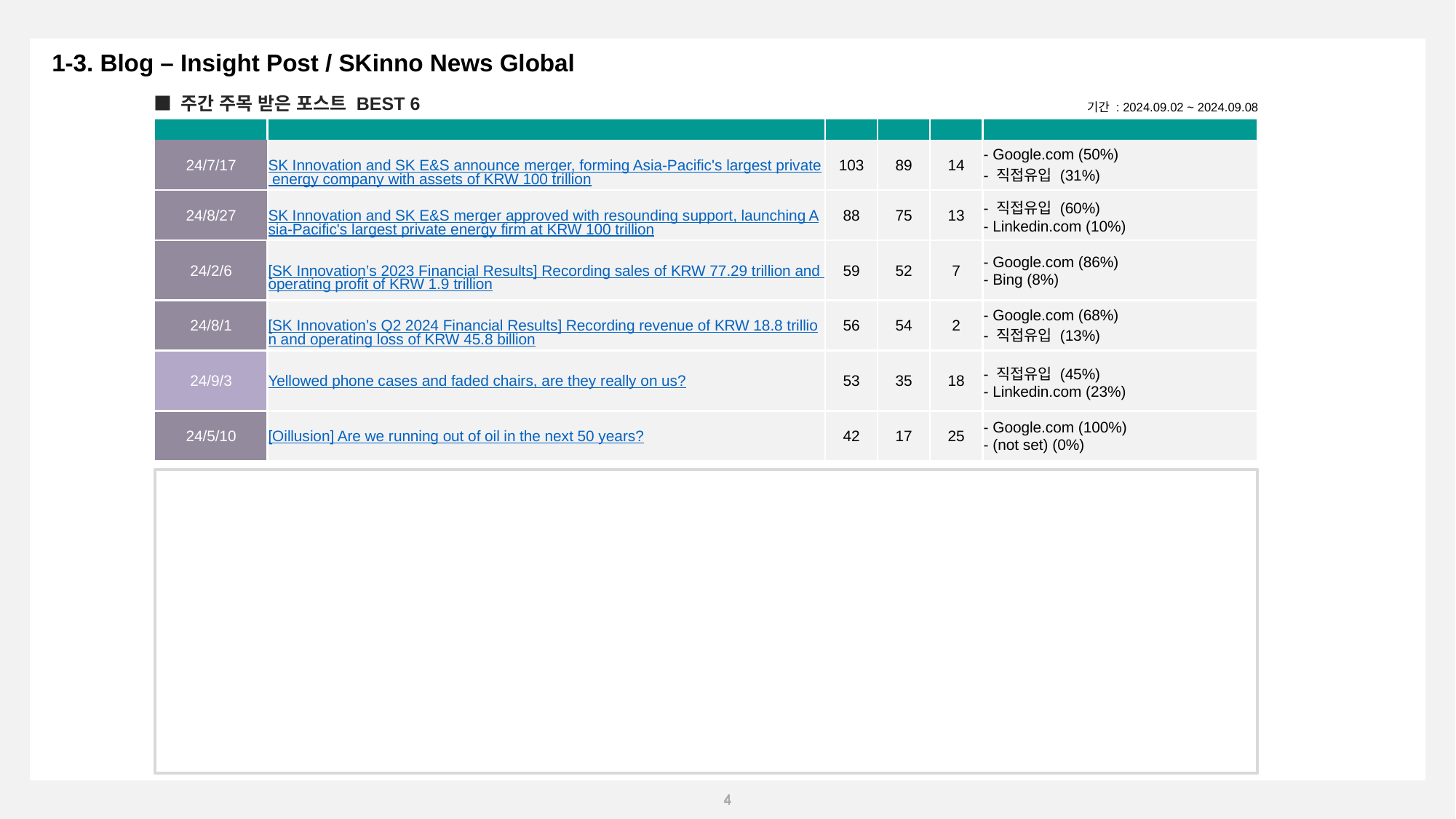

1-3. Blog – Insight Post / SKinno News Global
■ 주간 주목 받은 포스트 BEST 6
기간 : 2024.09.02 ~ 2024.09.08
| 게재 일자 | 포스트명 | 주간 PV | PC | 모바일 | 유입 경로 (구글 애널리틱스) |
| --- | --- | --- | --- | --- | --- |
| 24/7/17 | SK Innovation and SK E&S announce merger, forming Asia-Pacific's largest private energy company with assets of KRW 100 trillion | 103 | 89 | 14 | - Google.com (50%) - 직접유입 (31%) |
| 24/8/27 | SK Innovation and SK E&S merger approved with resounding support, launching Asia-Pacific's largest private energy firm at KRW 100 trillion | 88 | 75 | 13 | - 직접유입 (60%) - Linkedin.com (10%) |
| 24/2/6 | [SK Innovation’s 2023 Financial Results] Recording sales of KRW 77.29 trillion and operating profit of KRW 1.9 trillion | 59 | 52 | 7 | - Google.com (86%) - Bing (8%) |
| 24/8/1 | [SK Innovation’s Q2 2024 Financial Results] Recording revenue of KRW 18.8 trillion and operating loss of KRW 45.8 billion | 56 | 54 | 2 | - Google.com (68%) - 직접유입 (13%) |
| 24/9/3 | Yellowed phone cases and faded chairs, are they really on us? | 53 | 35 | 18 | - 직접유입 (45%) - Linkedin.com (23%) |
| 24/5/10 | [Oillusion] Are we running out of oil in the next 50 years? | 42 | 17 | 25 | - Google.com (100%) - (not set) (0%) |